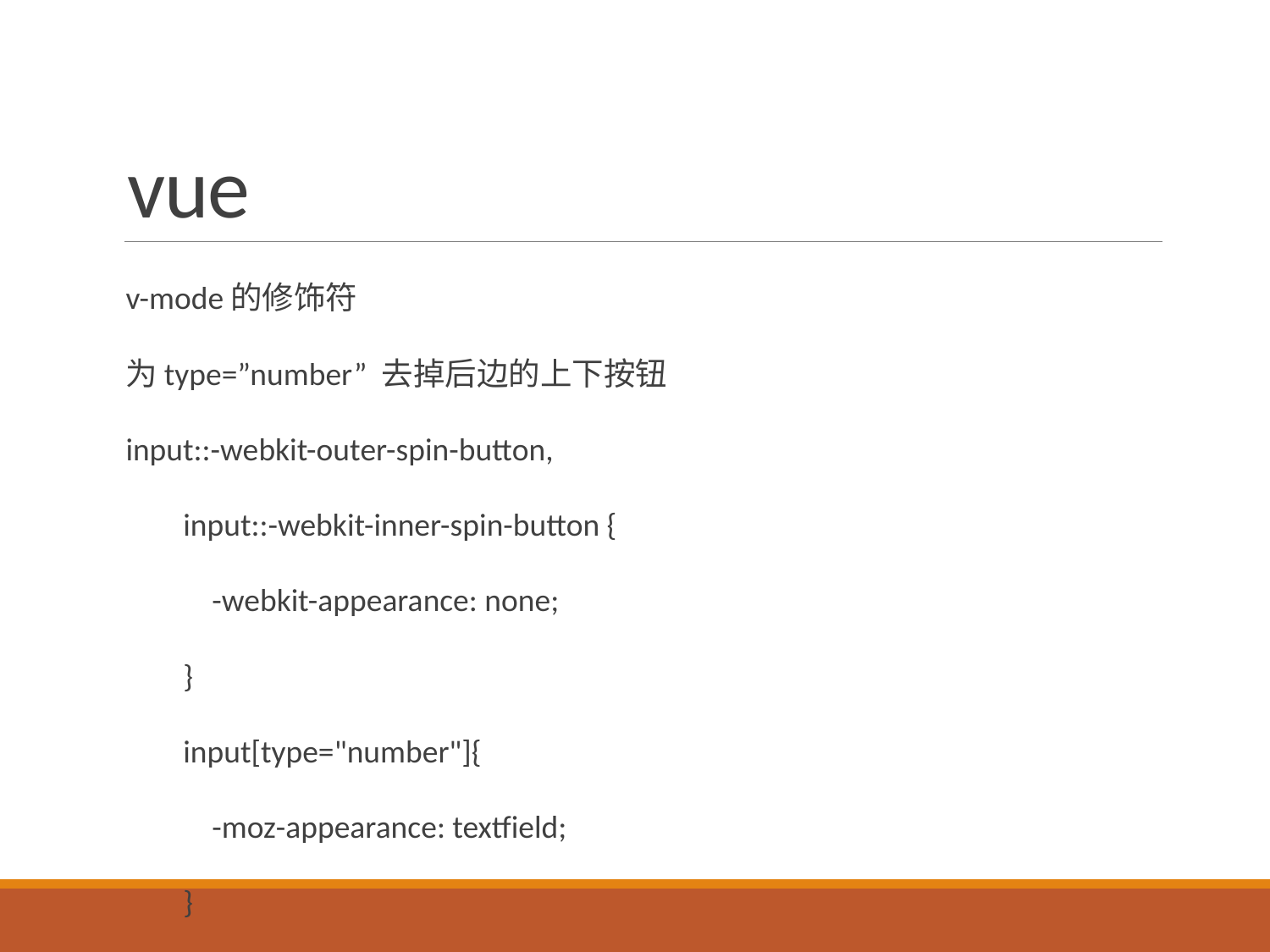

# vue
v-mode的修饰符
为type=”number” 去掉后边的上下按钮
input::-webkit-outer-spin-button,
        input::-webkit-inner-spin-button {
            -webkit-appearance: none;
        }
        input[type="number"]{
            -moz-appearance: textfield;
        }